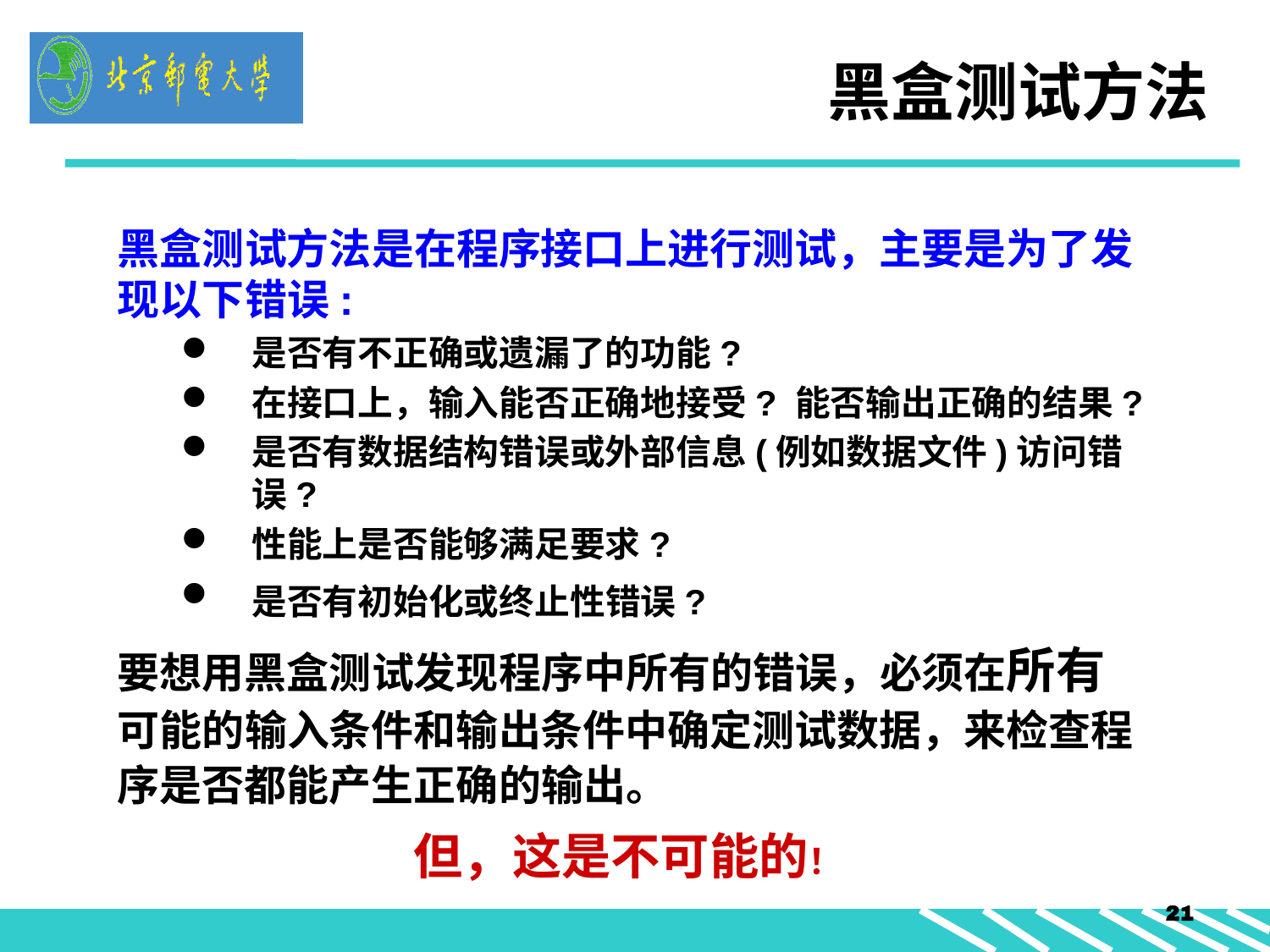

黑盒测试方法
# 黑盒测试方法是在程序接口上进行测试，主要是为了发现以下错误:
是否有不正确或遗漏了的功能?
在接口上，输入能否正确地接受? 能否输出正确的结果?
是否有数据结构错误或外部信息(例如数据文件)访问错误?
性能上是否能够满足要求?
是否有初始化或终止性错误?
要想用黑盒测试发现程序中所有的错误，必须在所有可能的输入条件和输出条件中确定测试数据，来检查程序是否都能产生正确的输出。
但，这是不可能的！

21